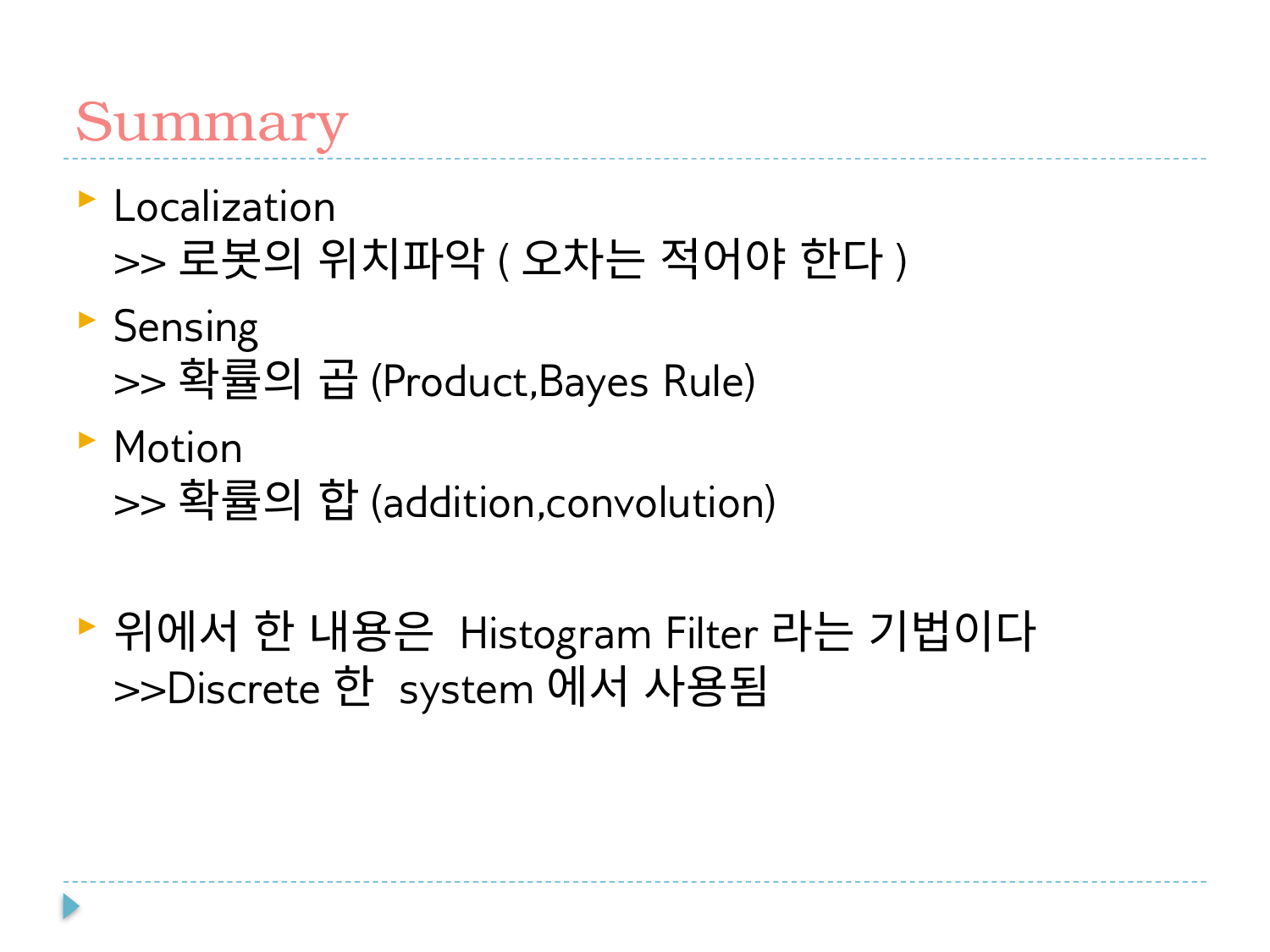

# Summary
Localization
>>로봇의 위치파악(오차는 적어야 한다)
Sensing
>>확률의 곱(Product,Bayes Rule)
Motion
>>확률의 합(addition,convolution)

위에서 한 내용은 Histogram Filter라는 기법이다
>>Discrete한 system에서 사용됨